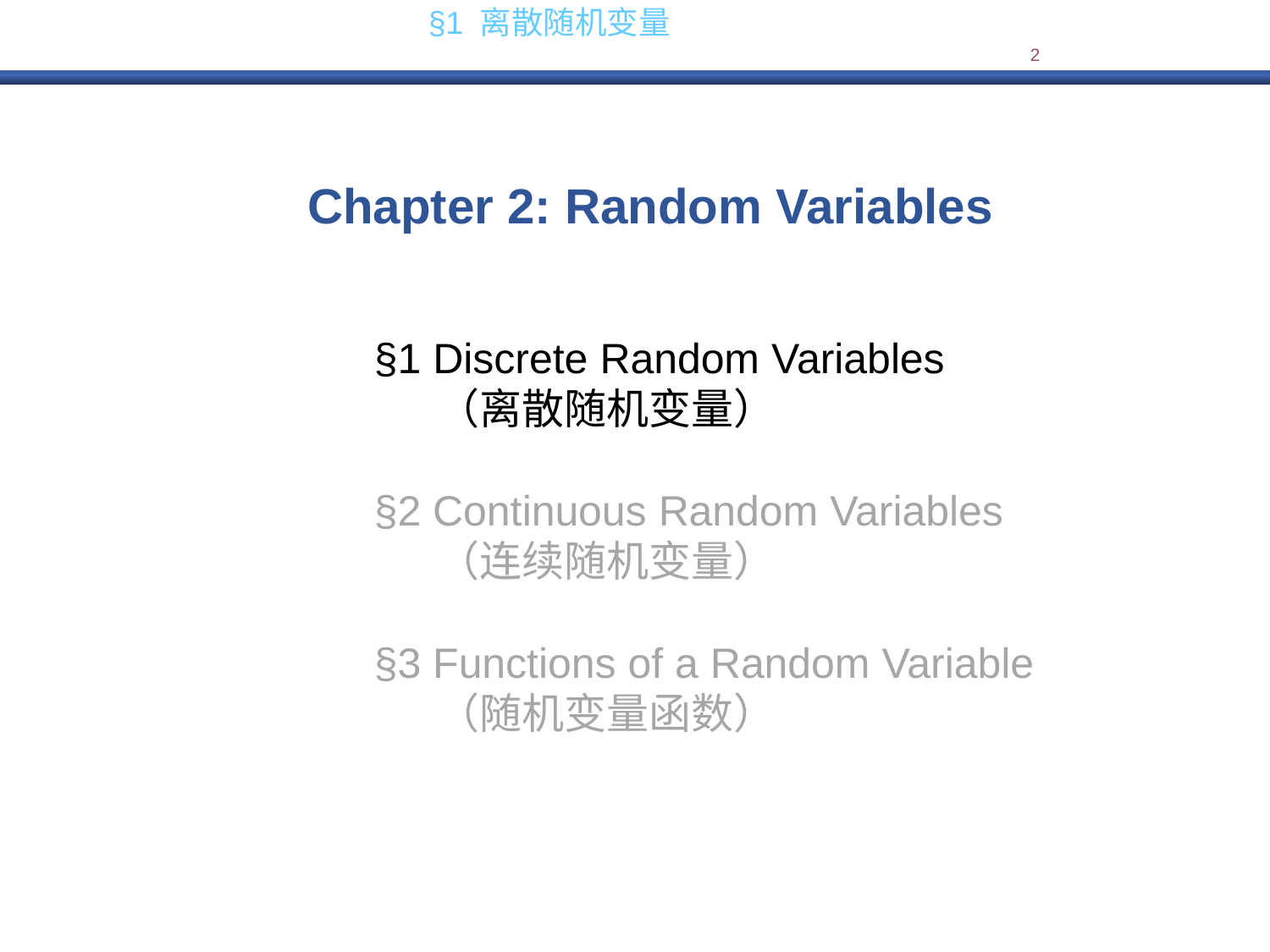

Chapter 2: Random Variables
§1 Discrete Random Variables
（离散随机变量）

§2 Continuous Random Variables
（连续随机变量）

§3 Functions of a Random Variable
（随机变量函数）